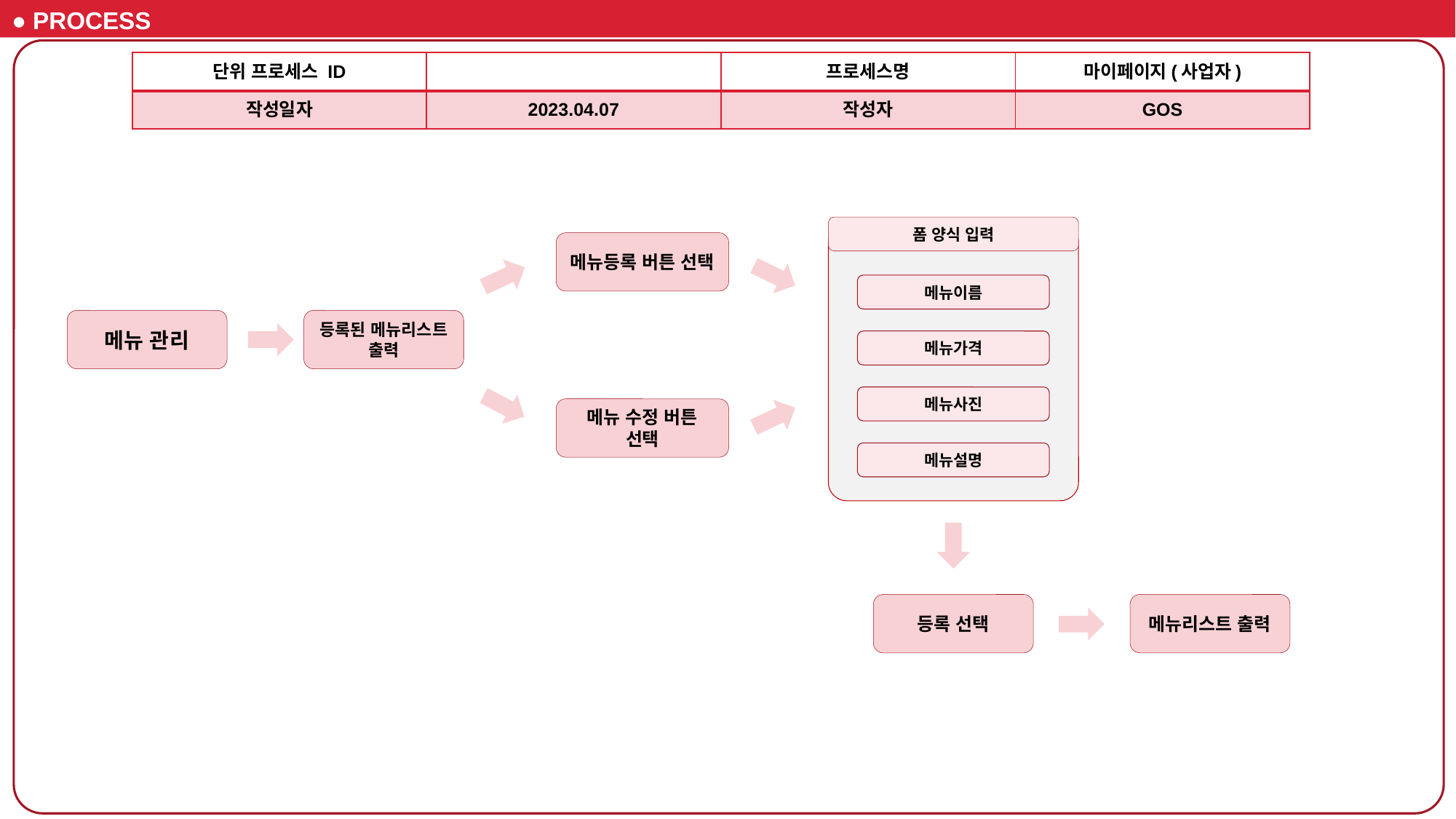

● PROCESS

| 단위 프로세스 ID |  | 프로세스명 | 마이페이지(사업자) |
| --- | --- | --- | --- |
| 작성일자 | 2023.04.07 | 작성자 | GOS |
폼 양식 입력

메뉴이름
메뉴가격
메뉴사진
메뉴설명
메뉴등록 버튼 선택

메뉴 관리
등록된 메뉴리스트 출력

메뉴 수정 버튼 선택

등록 선택
메뉴리스트 출력